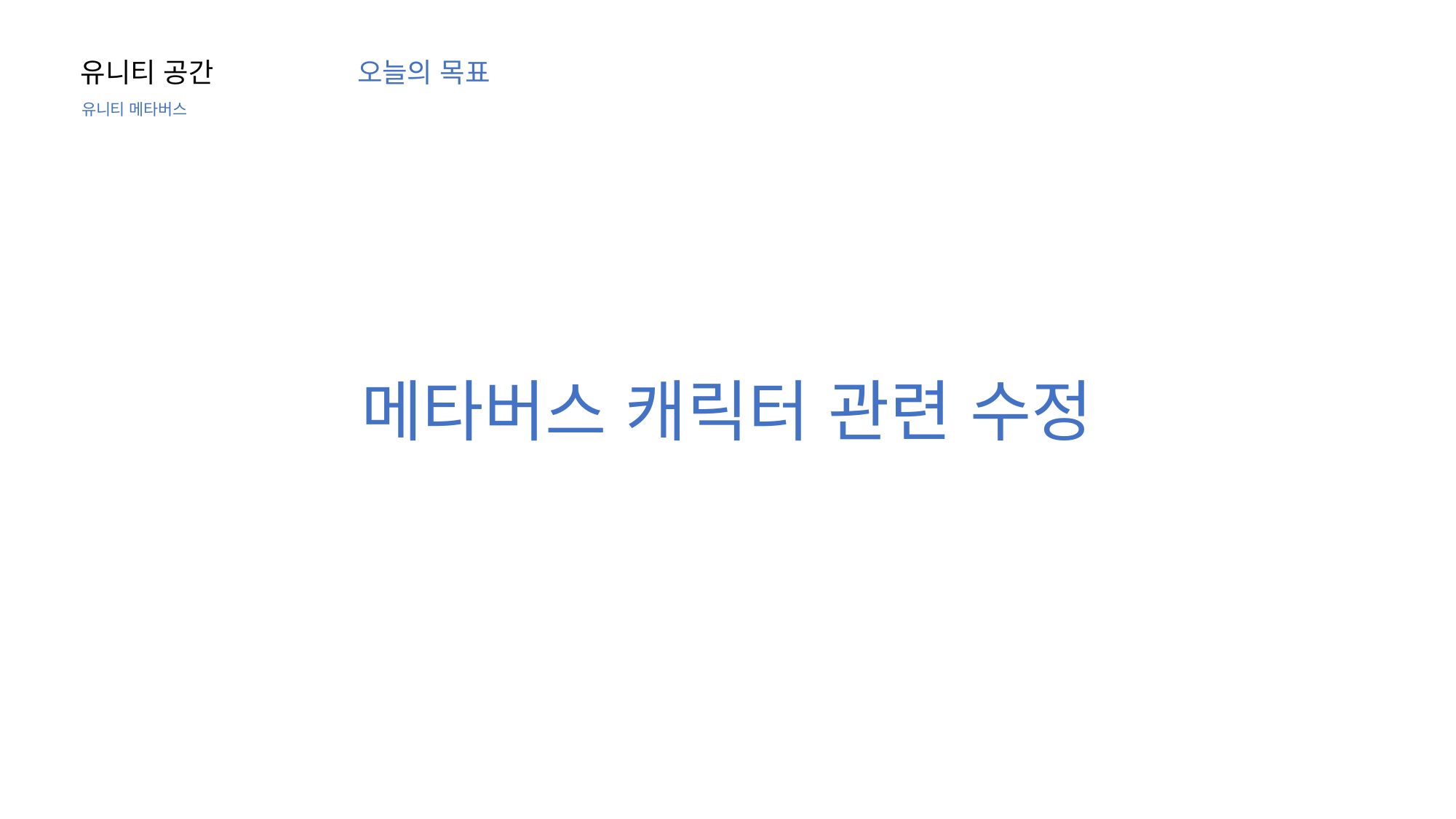

유니티 공간
오늘의 목표
유니티 메타버스
메타버스 캐릭터 관련 수정